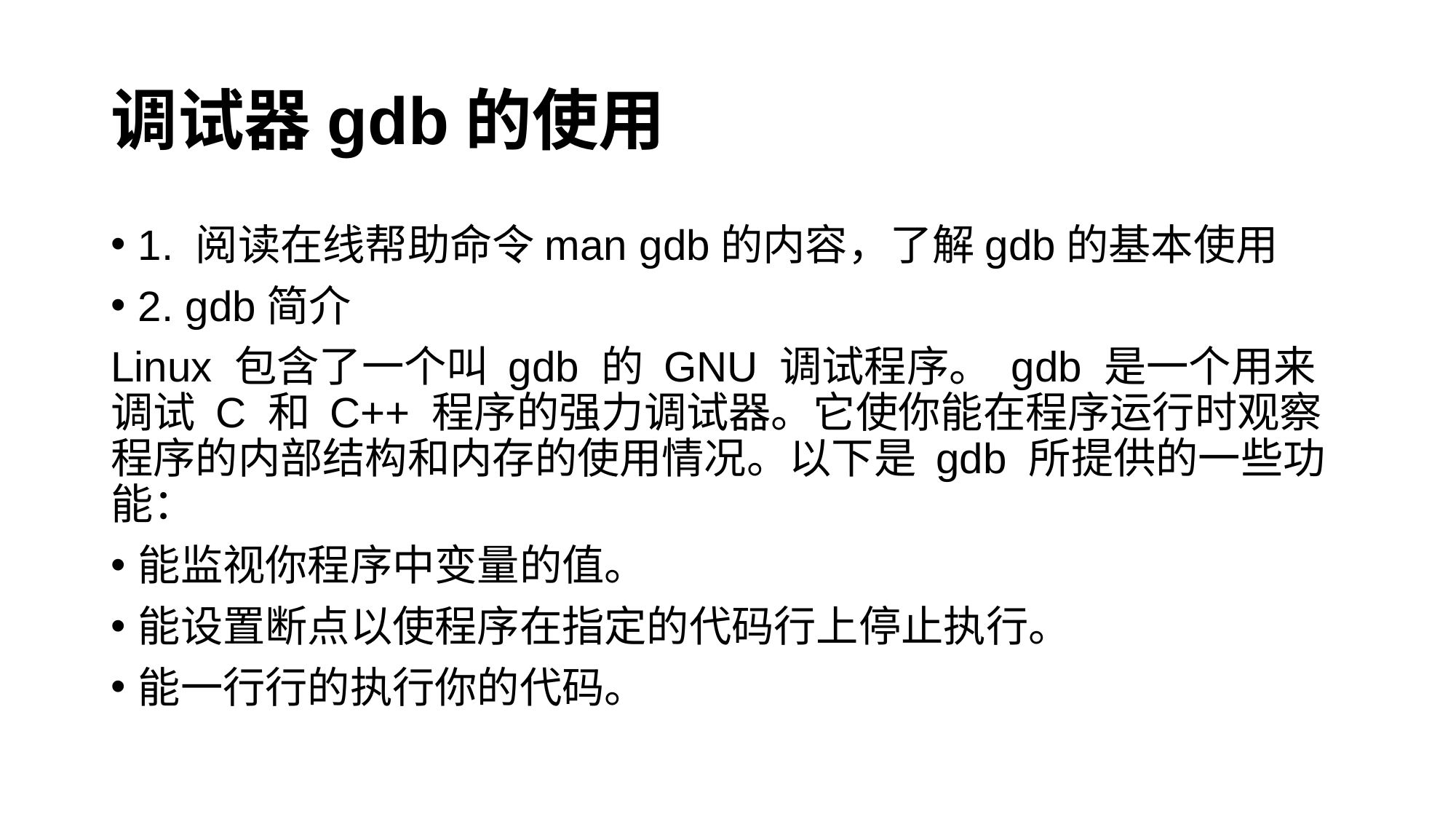

# 调试器gdb的使用
1. 阅读在线帮助命令man gdb的内容，了解gdb的基本使用
2. gdb简介
Linux 包含了一个叫 gdb 的 GNU 调试程序。 gdb 是一个用来调试 C 和 C++ 程序的强力调试器。它使你能在程序运行时观察程序的内部结构和内存的使用情况。以下是 gdb 所提供的一些功能：
能监视你程序中变量的值。
能设置断点以使程序在指定的代码行上停止执行。
能一行行的执行你的代码。